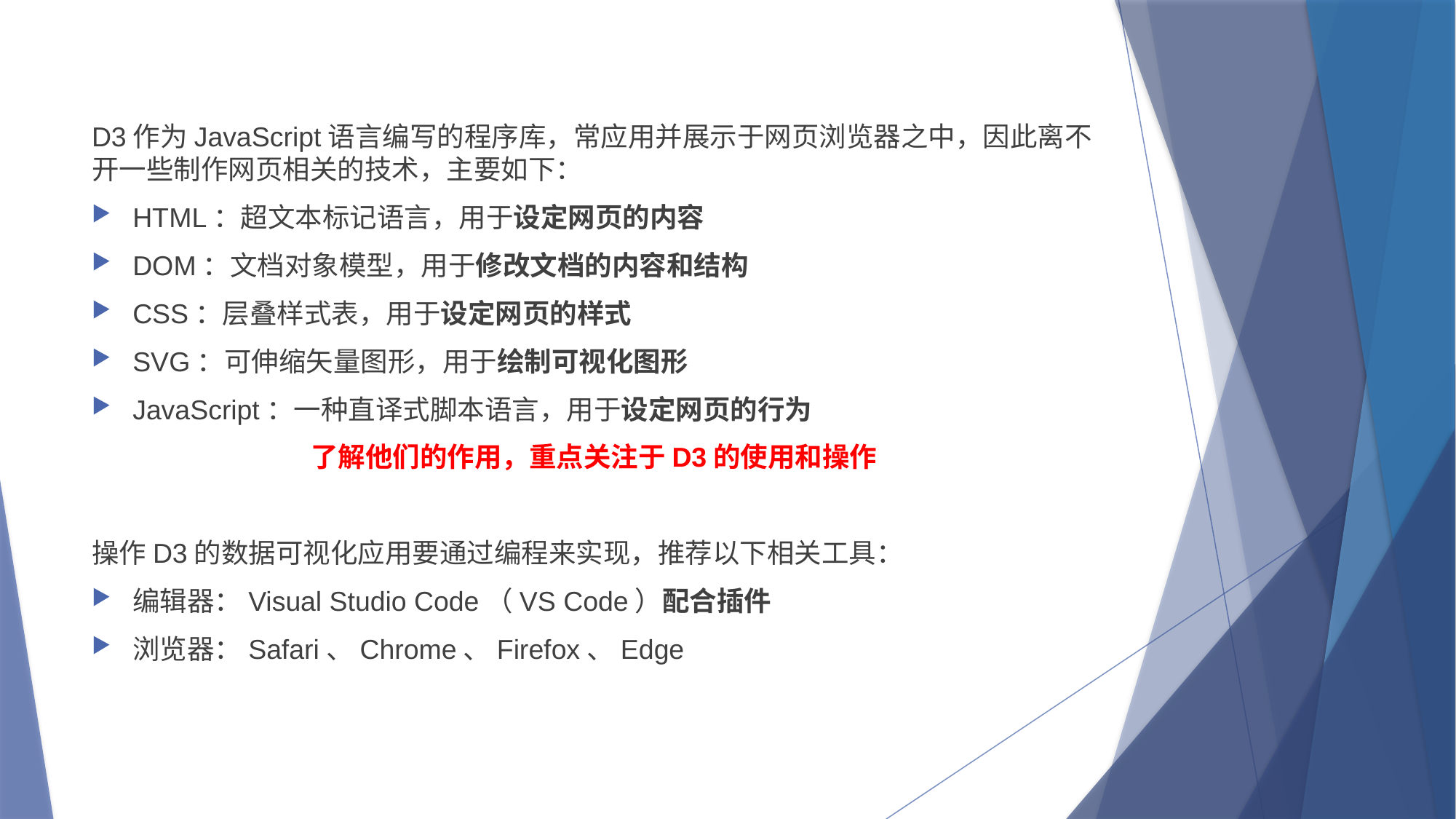

D3作为JavaScript语言编写的程序库，常应用并展示于网页浏览器之中，因此离不开一些制作网页相关的技术，主要如下：
HTML：超文本标记语言，用于设定网页的内容
DOM：文档对象模型，用于修改文档的内容和结构
CSS：层叠样式表，用于设定网页的样式
SVG：可伸缩矢量图形，用于绘制可视化图形
JavaScript：一种直译式脚本语言，用于设定网页的行为
了解他们的作用，重点关注于D3的使用和操作

操作D3的数据可视化应用要通过编程来实现，推荐以下相关工具：
编辑器：Visual Studio Code（VS Code）配合插件
浏览器：Safari、Chrome、Firefox、Edge